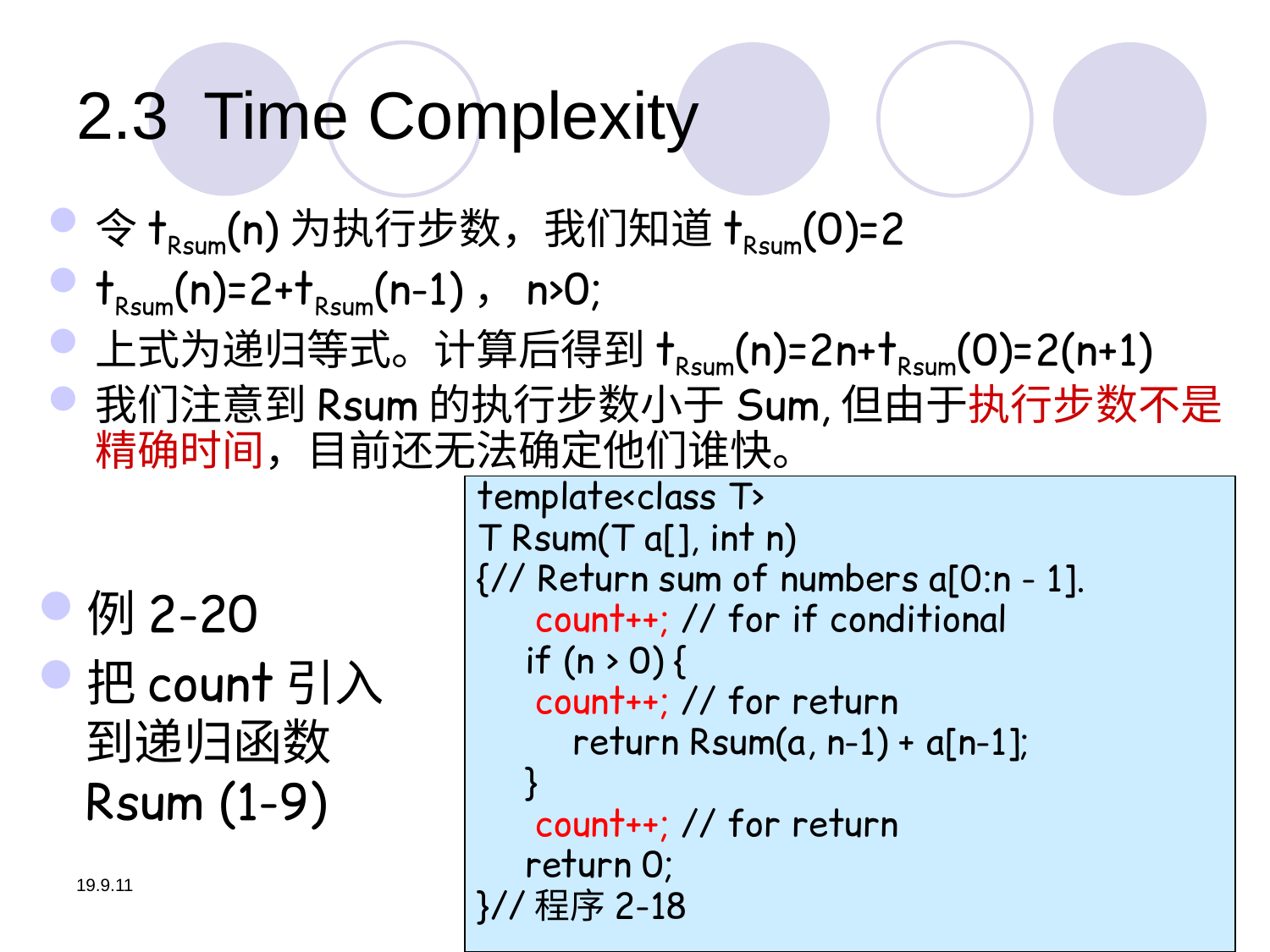

# 2.3	Time Complexity
令tRsum(n)为执行步数，我们知道tRsum(0)=2
tRsum(n)=2+tRsum(n-1)，n>0;
上式为递归等式。计算后得到tRsum(n)=2n+tRsum(0)=2(n+1)
我们注意到Rsum的执行步数小于Sum,但由于执行步数不是精确时间，目前还无法确定他们谁快。
template<class T>
T Rsum(T a[], int n)
{// Return sum of numbers a[0:n - 1].
   	 count++; // for if conditional
   	if (n > 0) {
	 count++; // for return
         return Rsum(a, n-1) + a[n-1];
	}
   	 count++; // for return
   	return 0;
}//程序2-18
例2-20
把count引入到递归函数Rsum (1-9)
19.9.11
45